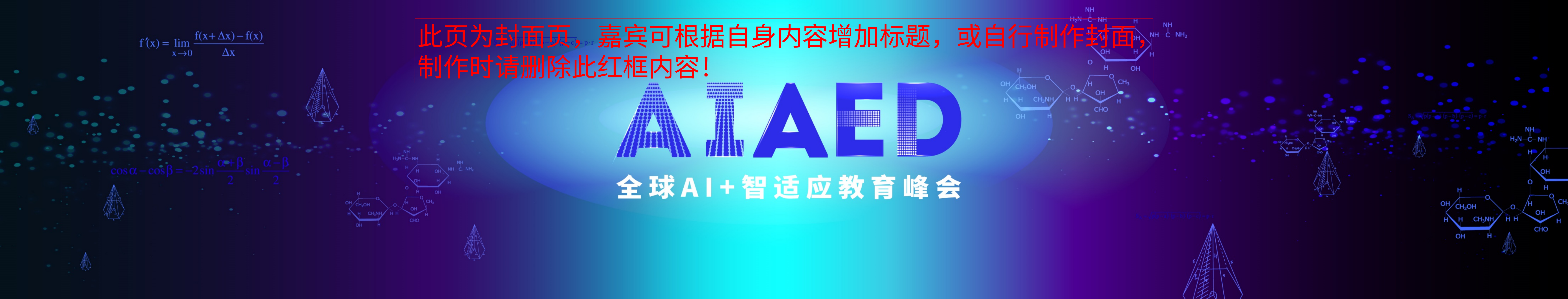

此页为封面页，嘉宾可根据自身内容增加标题，或自行制作封面，制作时请删除此红框内容！